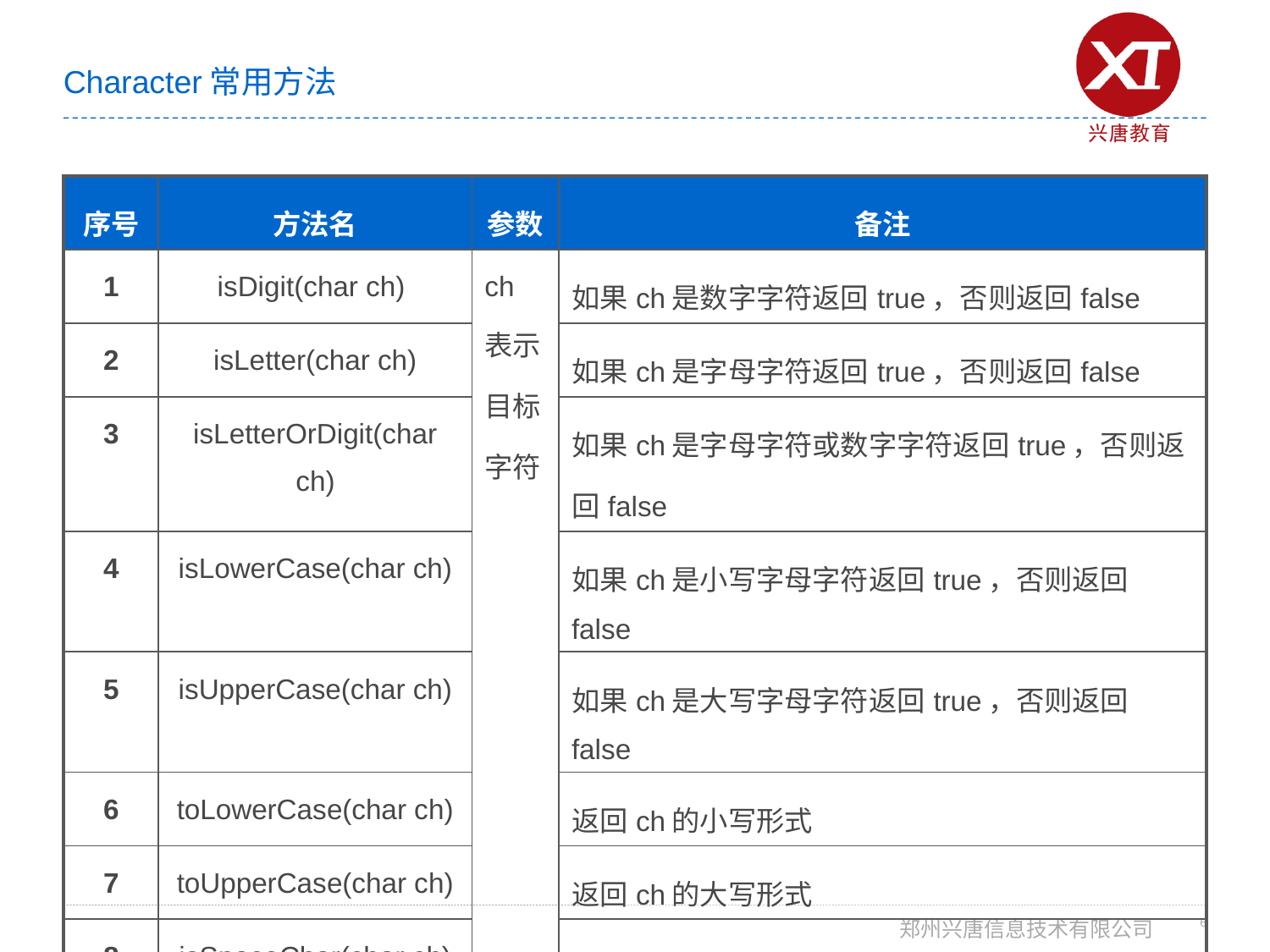

# Character常用方法
| 序号 | 方法名 | 参数 | 备注 |
| --- | --- | --- | --- |
| 1 | isDigit(char ch) | ch表示目标字符 | 如果ch是数字字符返回true，否则返回false |
| 2 | isLetter(char ch) |  | 如果ch是字母字符返回true，否则返回false |
| 3 | isLetterOrDigit(char ch) |  | 如果ch是字母字符或数字字符返回true，否则返回false |
| 4 | isLowerCase(char ch) |  | 如果ch是小写字母字符返回true，否则返回false |
| 5 | isUpperCase(char ch) |  | 如果ch是大写字母字符返回true，否则返回false |
| 6 | toLowerCase(char ch) |  | 返回ch的小写形式 |
| 7 | toUpperCase(char ch) |  | 返回ch的大写形式 |
| 8 | isSpaceChar(char ch) |  | 如果ch是空格返回true，否则返回false |
6